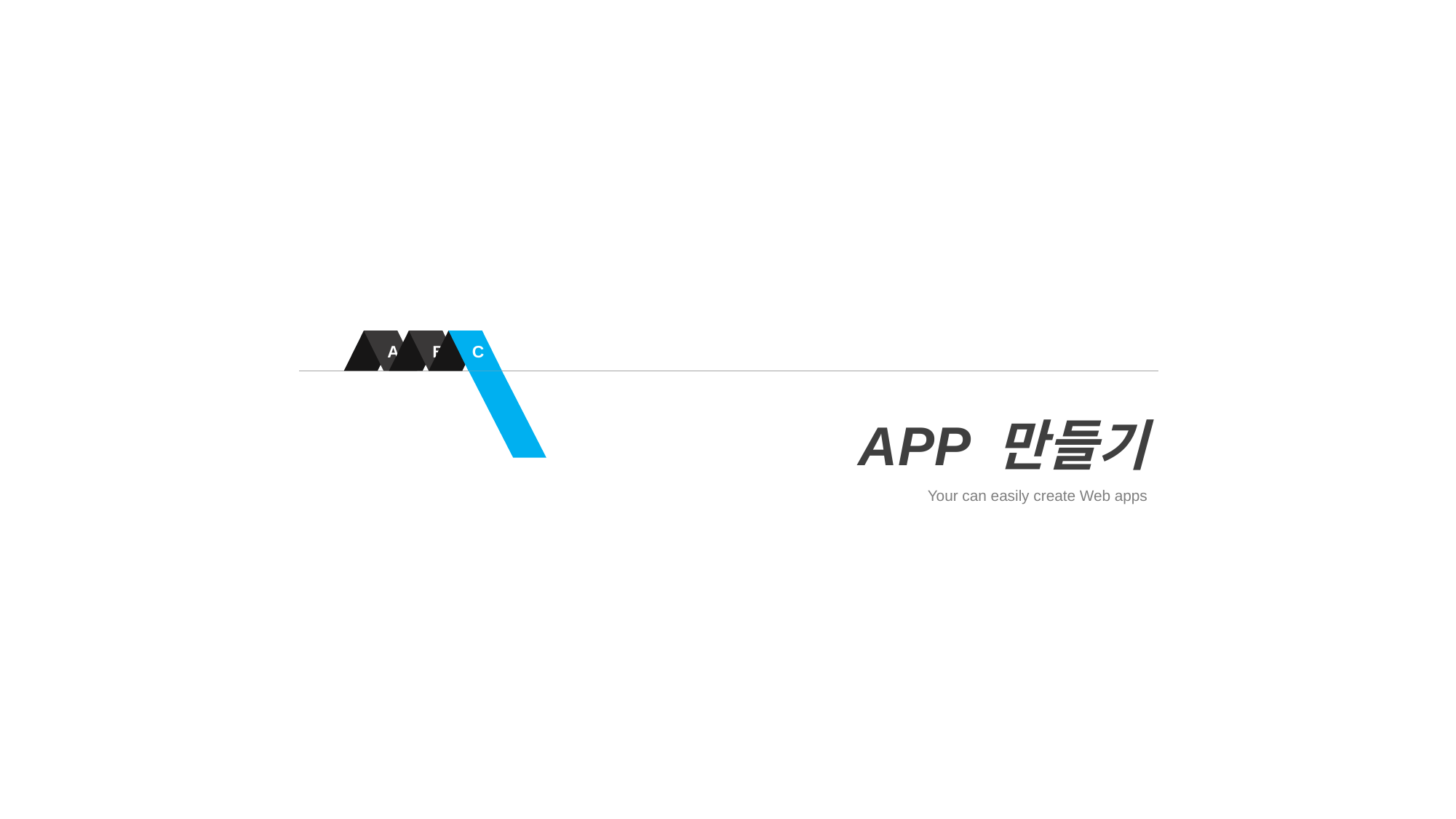

A

B

C

APP 만들기
Your can easily create Web apps